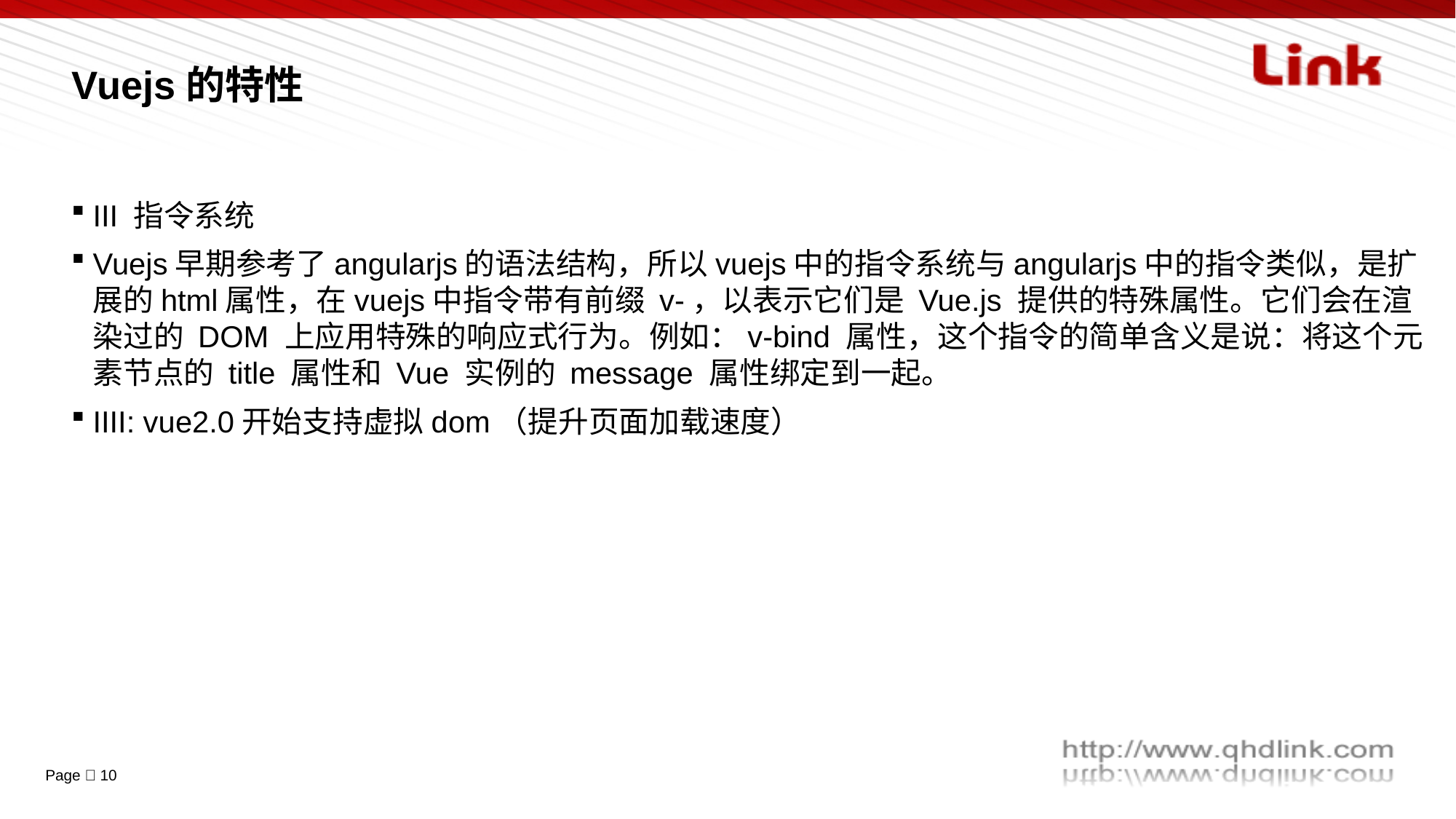

# Vuejs的特性
III 指令系统
Vuejs早期参考了angularjs的语法结构，所以vuejs中的指令系统与angularjs中的指令类似，是扩展的html属性，在vuejs中指令带有前缀 v-，以表示它们是 Vue.js 提供的特殊属性。它们会在渲染过的 DOM 上应用特殊的响应式行为。例如：v-bind 属性，这个指令的简单含义是说：将这个元素节点的 title 属性和 Vue 实例的 message 属性绑定到一起。
IIII: vue2.0开始支持虚拟dom（提升页面加载速度）